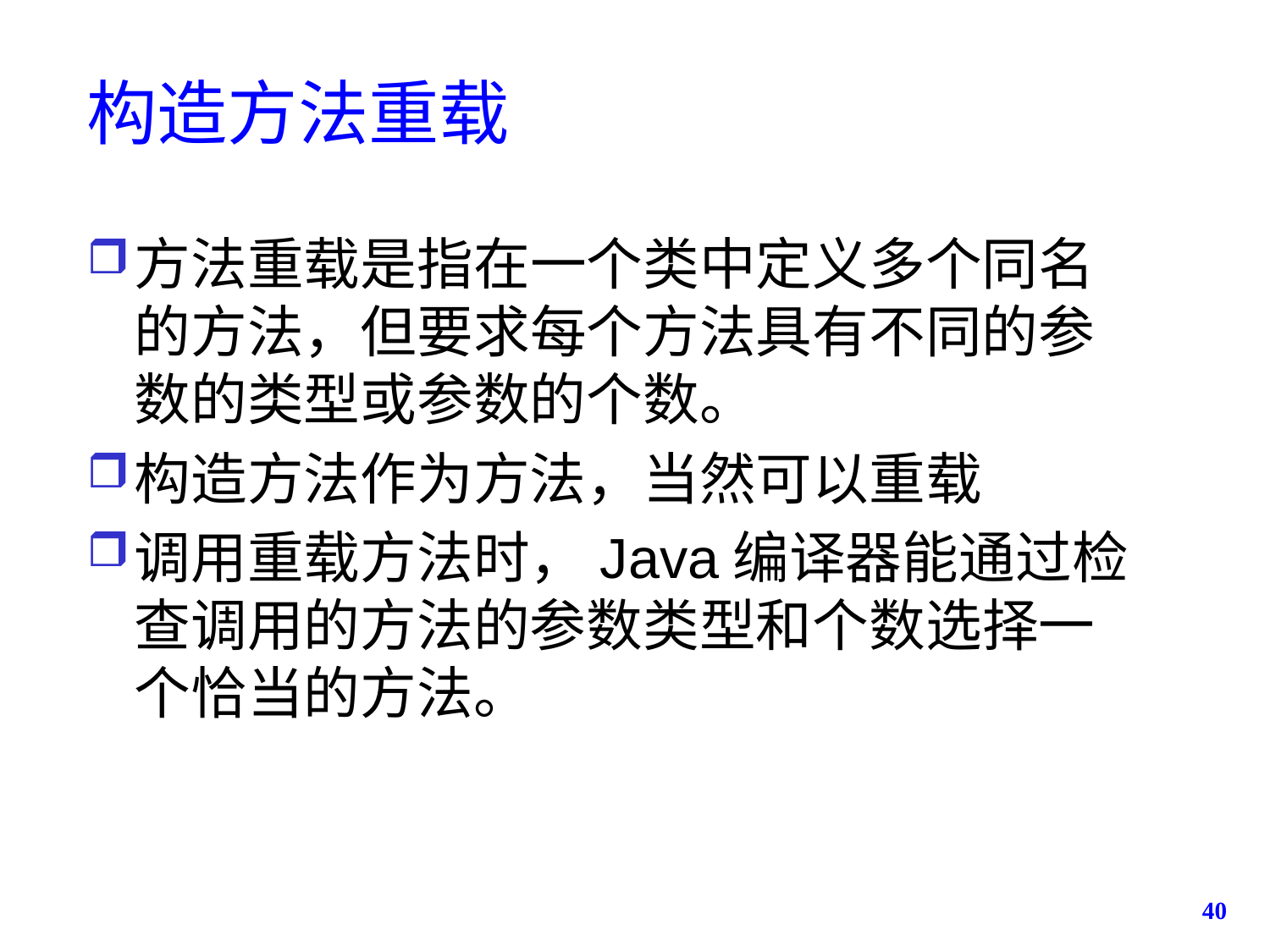

# 构造方法重载
方法重载是指在一个类中定义多个同名的方法，但要求每个方法具有不同的参数的类型或参数的个数。
构造方法作为方法，当然可以重载
调用重载方法时，Java编译器能通过检查调用的方法的参数类型和个数选择一个恰当的方法。

40